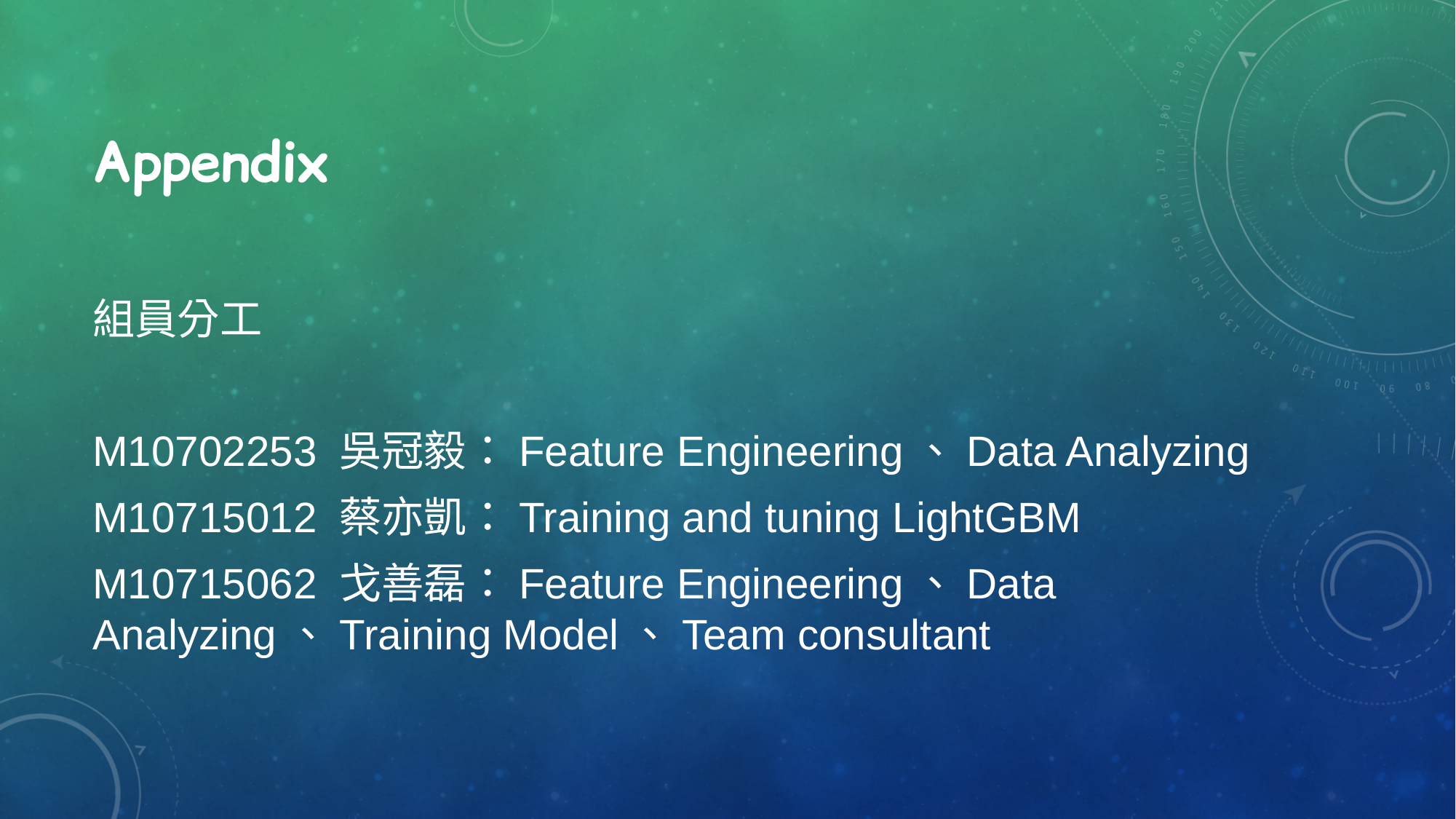

# Appendix
組員分工

M10702253 吳冠毅：Feature Engineering、Data Analyzing
M10715012 蔡亦凱：Training and tuning LightGBM
M10715062 戈善磊：Feature Engineering、Data Analyzing、Training Model、Team consultant